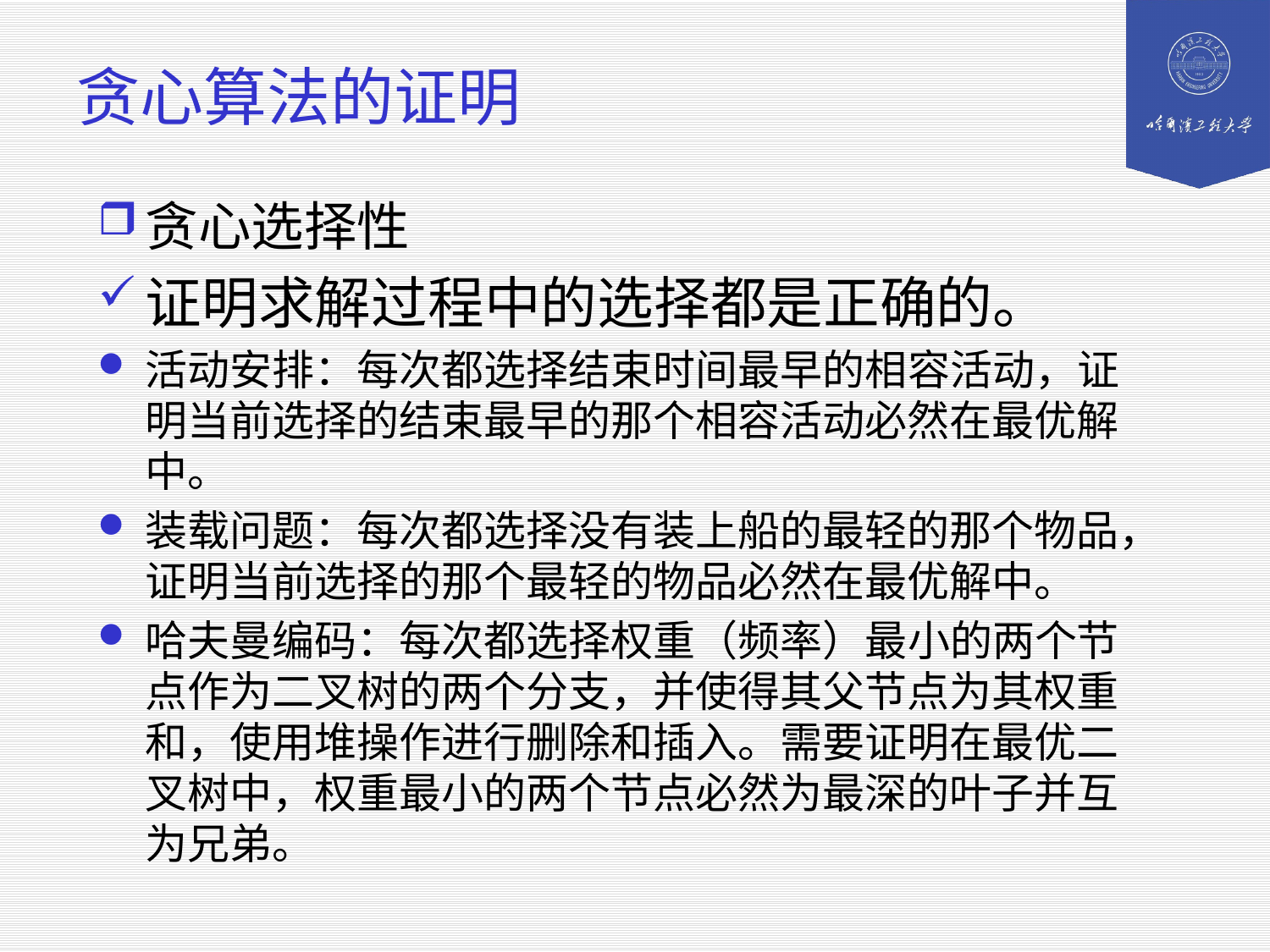

# 贪心算法的证明
贪心选择性
证明求解过程中的选择都是正确的。
活动安排：每次都选择结束时间最早的相容活动，证明当前选择的结束最早的那个相容活动必然在最优解中。
装载问题：每次都选择没有装上船的最轻的那个物品，证明当前选择的那个最轻的物品必然在最优解中。
哈夫曼编码：每次都选择权重（频率）最小的两个节点作为二叉树的两个分支，并使得其父节点为其权重和，使用堆操作进行删除和插入。需要证明在最优二叉树中，权重最小的两个节点必然为最深的叶子并互为兄弟。